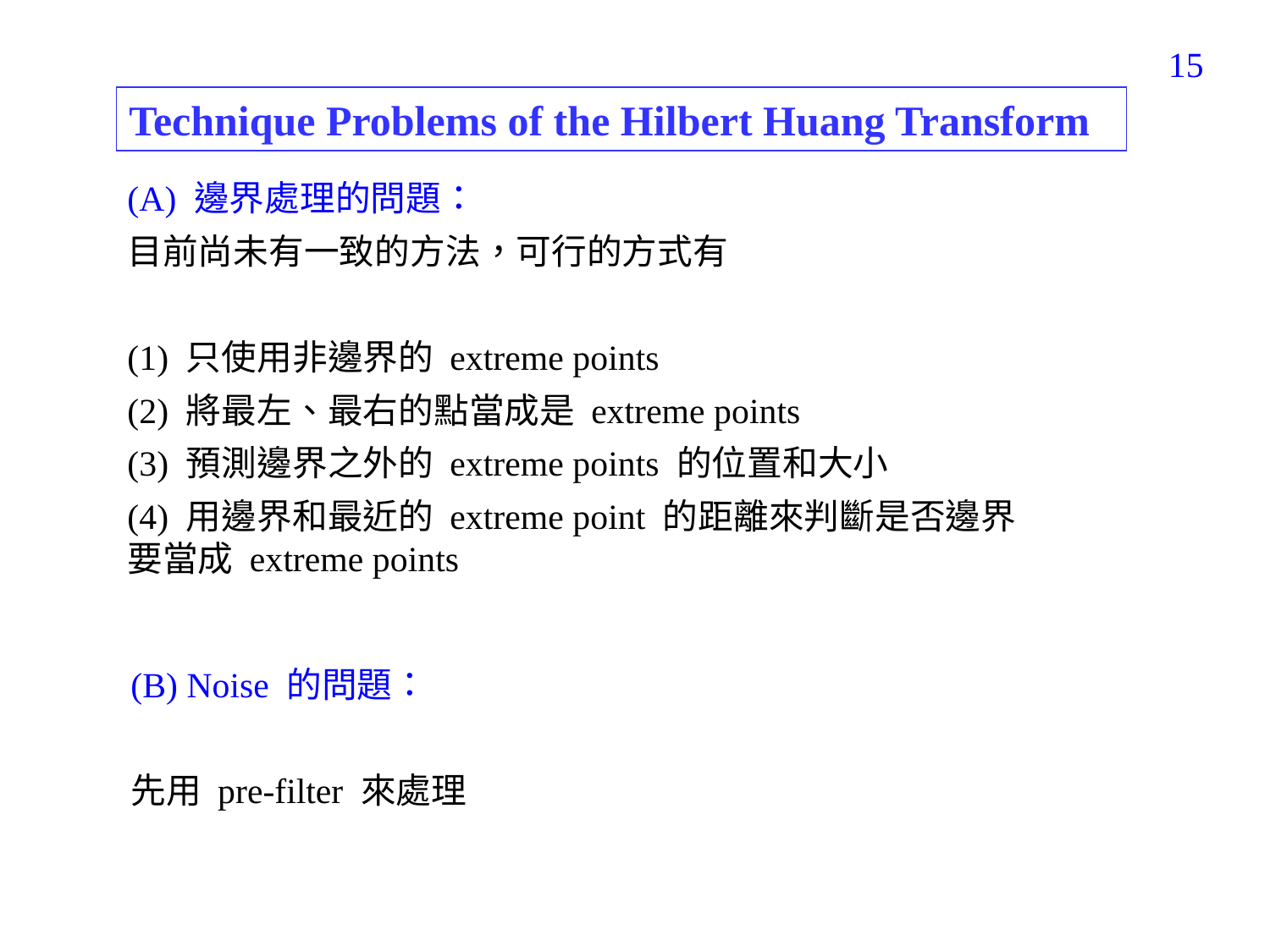

15
Technique Problems of the Hilbert Huang Transform
(A) 邊界處理的問題：
目前尚未有一致的方法，可行的方式有

(1) 只使用非邊界的 extreme points
(2) 將最左、最右的點當成是 extreme points
(3) 預測邊界之外的 extreme points 的位置和大小
(4) 用邊界和最近的 extreme point 的距離來判斷是否邊界要當成 extreme points
(B) Noise 的問題：

先用 pre-filter 來處理